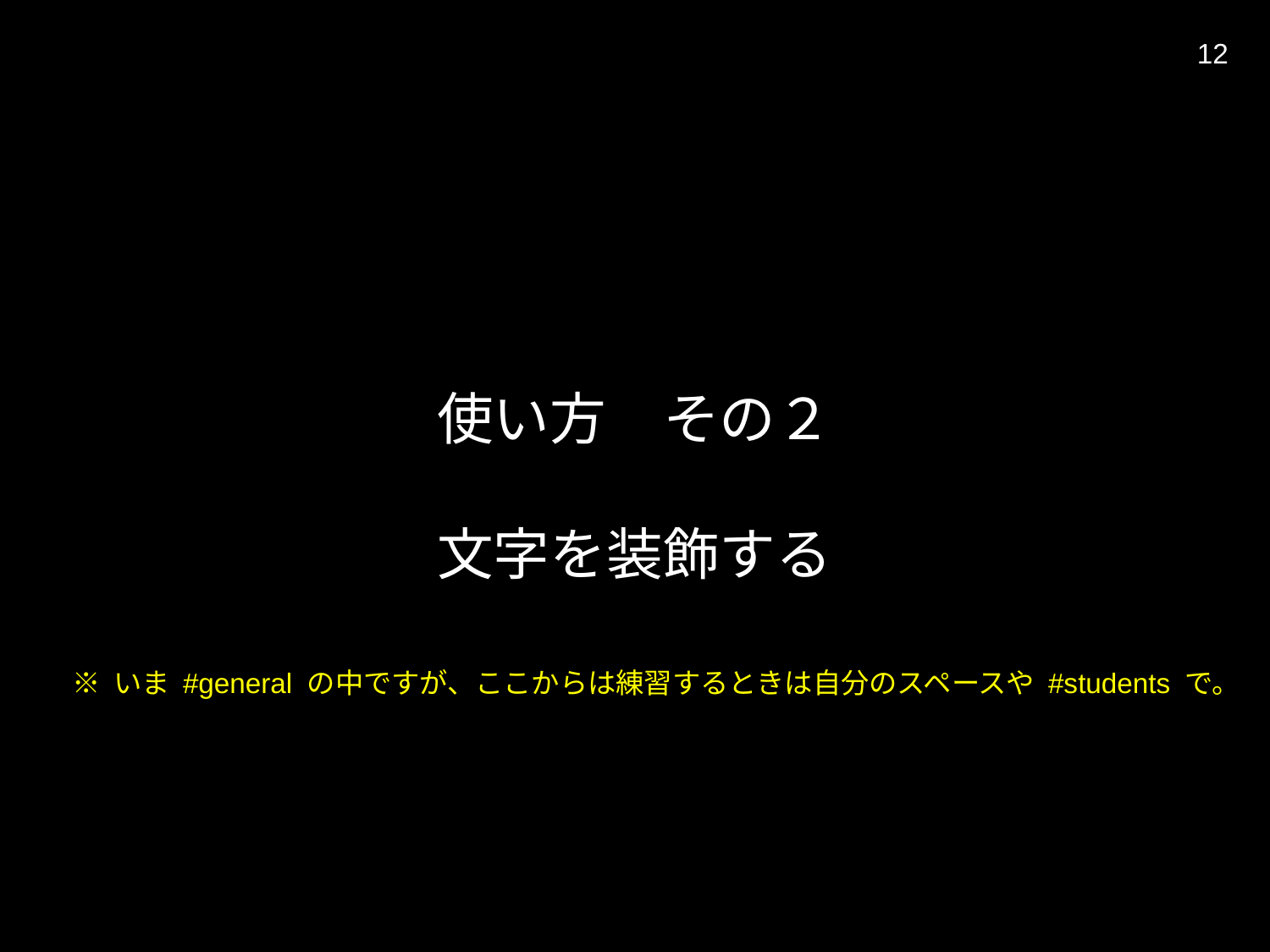

12
使い方　その２

文字を装飾する
※ いま #general の中ですが、ここからは練習するときは自分のスペースや #students で。